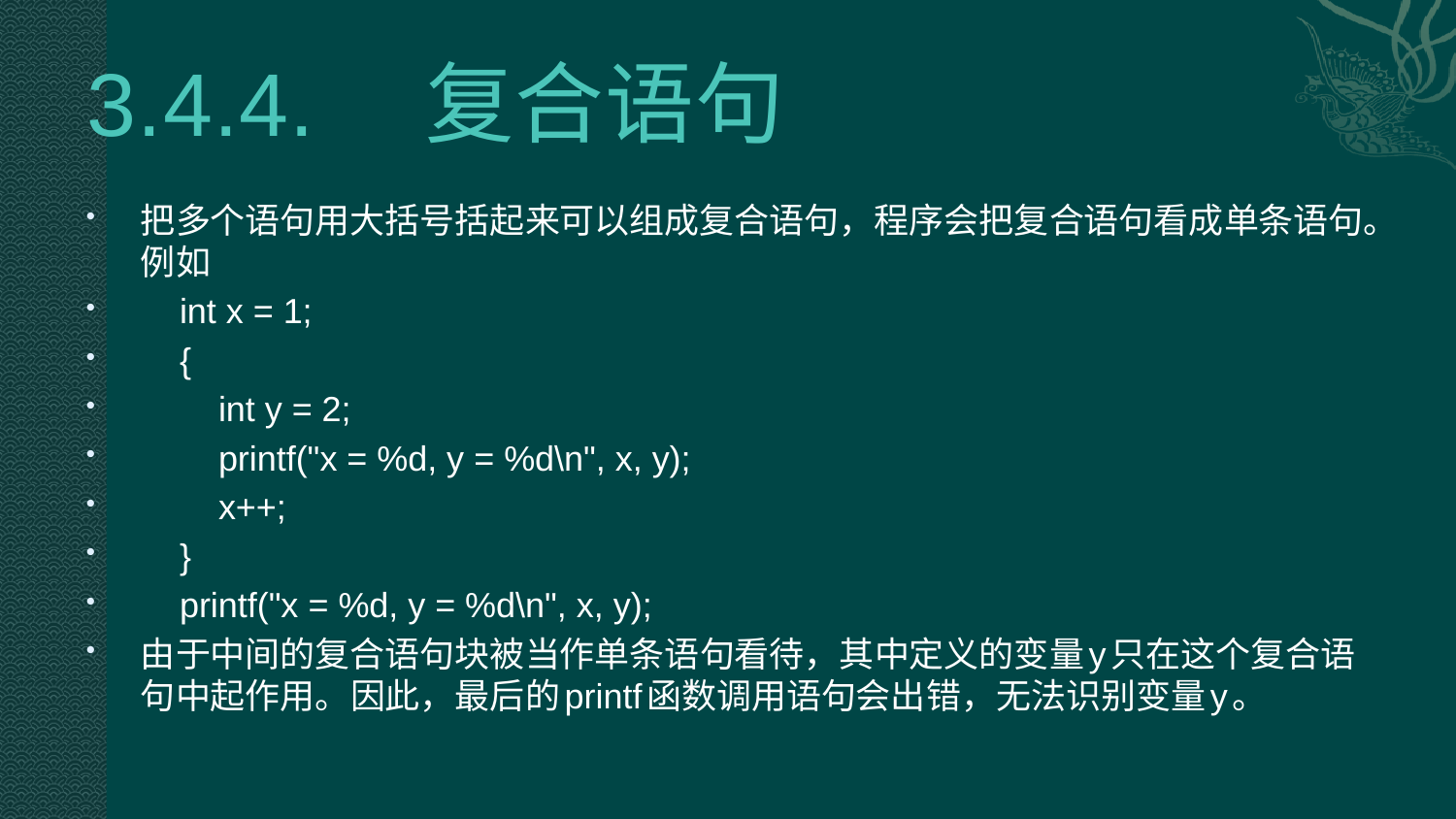

# 3.4.4.	 复合语句
把多个语句用大括号括起来可以组成复合语句，程序会把复合语句看成单条语句。例如
    int x = 1;
    {
        int y = 2;
        printf("x = %d, y = %d\n", x, y);
        x++;
    }
    printf("x = %d, y = %d\n", x, y);
由于中间的复合语句块被当作单条语句看待，其中定义的变量y只在这个复合语句中起作用。因此，最后的printf函数调用语句会出错，无法识别变量y。